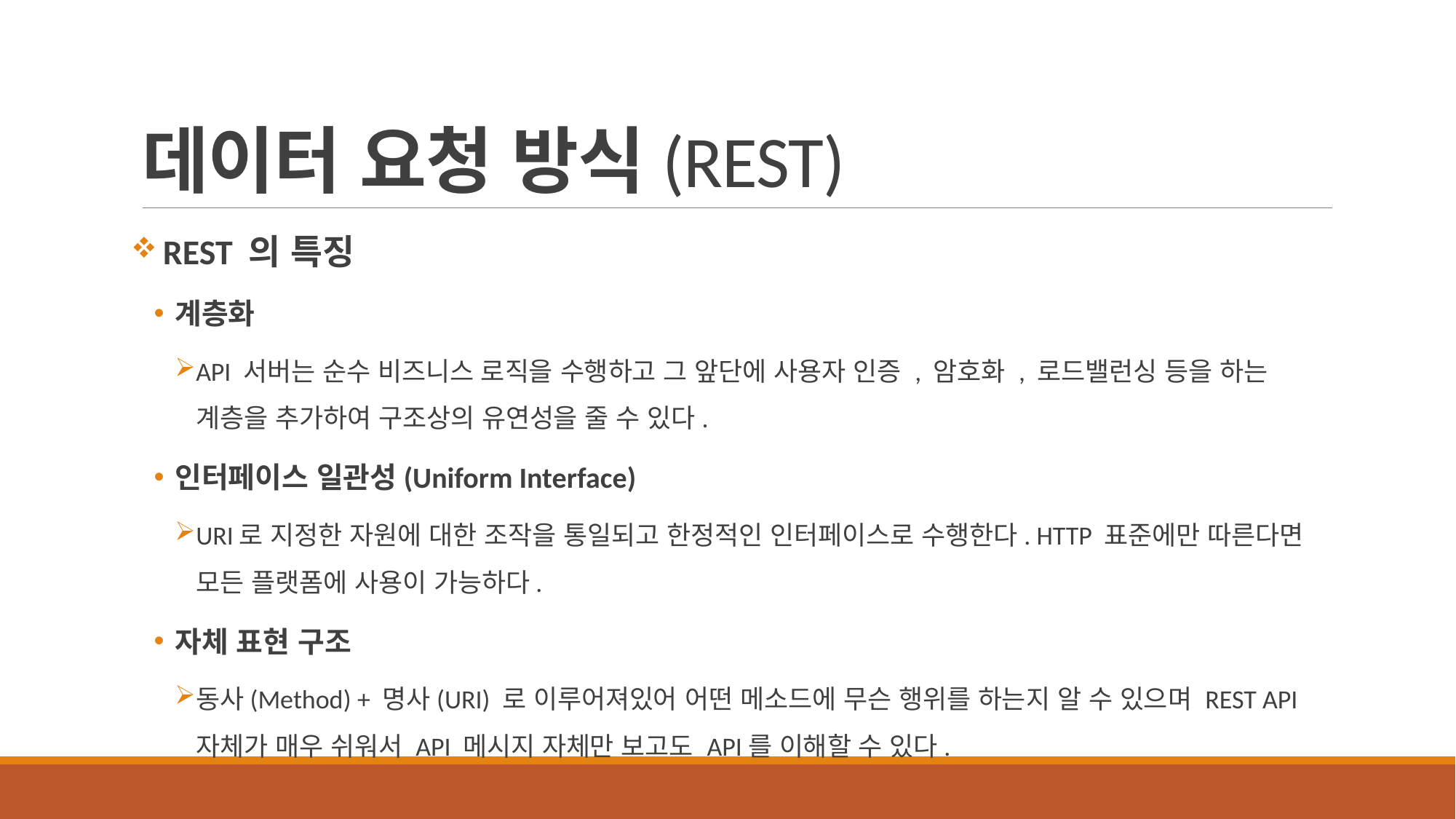

# 데이터 요청 방식(REST)
 REST 의 특징
계층화
API 서버는 순수 비즈니스 로직을 수행하고 그 앞단에 사용자 인증 , 암호화 , 로드밸런싱 등을 하는 계층을 추가하여 구조상의 유연성을 줄 수 있다.
인터페이스 일관성(Uniform Interface)
URI로 지정한 자원에 대한 조작을 통일되고 한정적인 인터페이스로 수행한다. HTTP 표준에만 따른다면 모든 플랫폼에 사용이 가능하다.
자체 표현 구조
동사(Method) + 명사(URI) 로 이루어져있어 어떤 메소드에 무슨 행위를 하는지 알 수 있으며 REST API 자체가 매우 쉬워서 API 메시지 자체만 보고도 API를 이해할 수 있다.